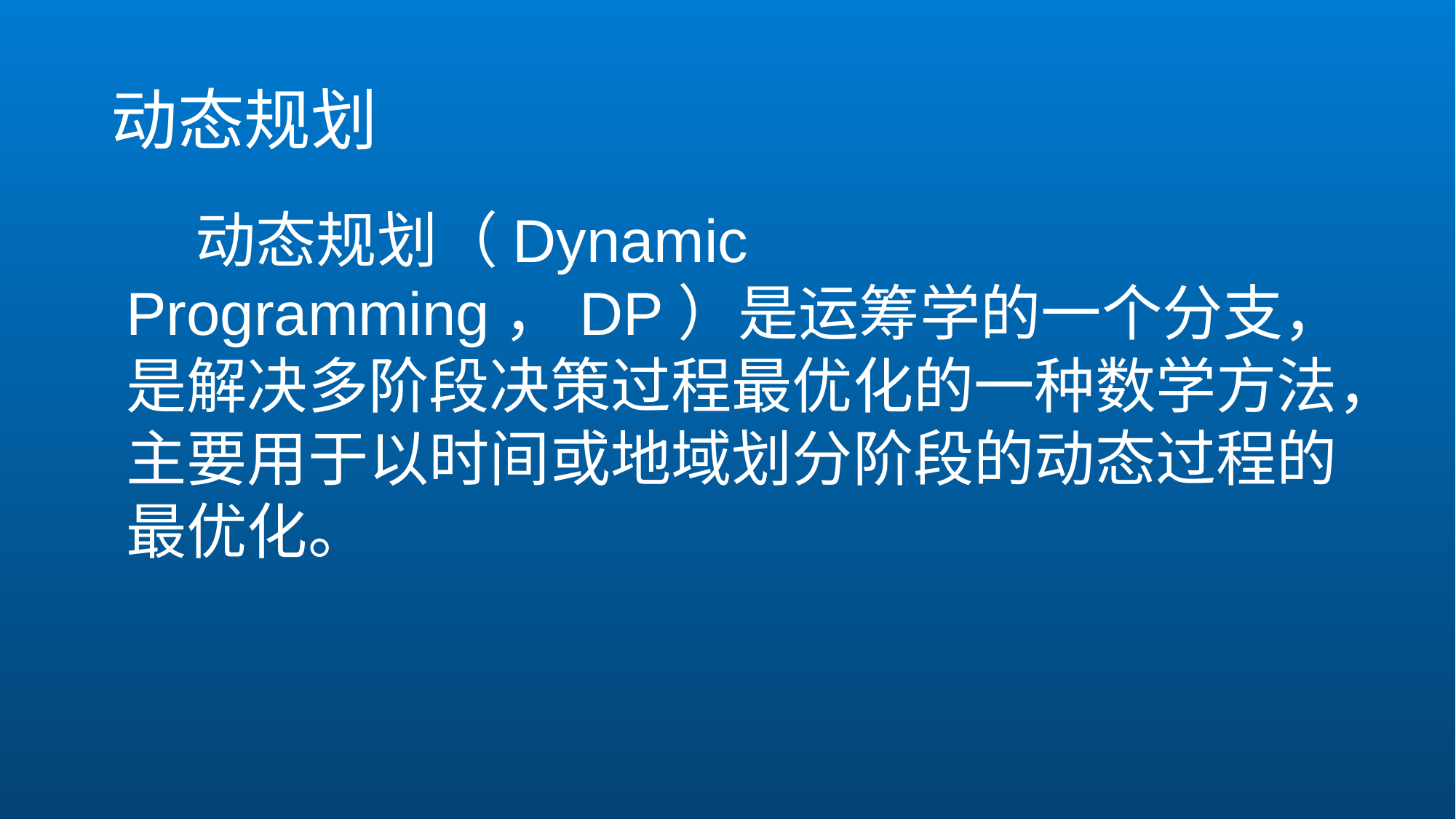

# 动态规划
    动态规划（Dynamic Programming，DP）是运筹学的一个分支，是解决多阶段决策过程最优化的一种数学方法，主要用于以时间或地域划分阶段的动态过程的最优化。